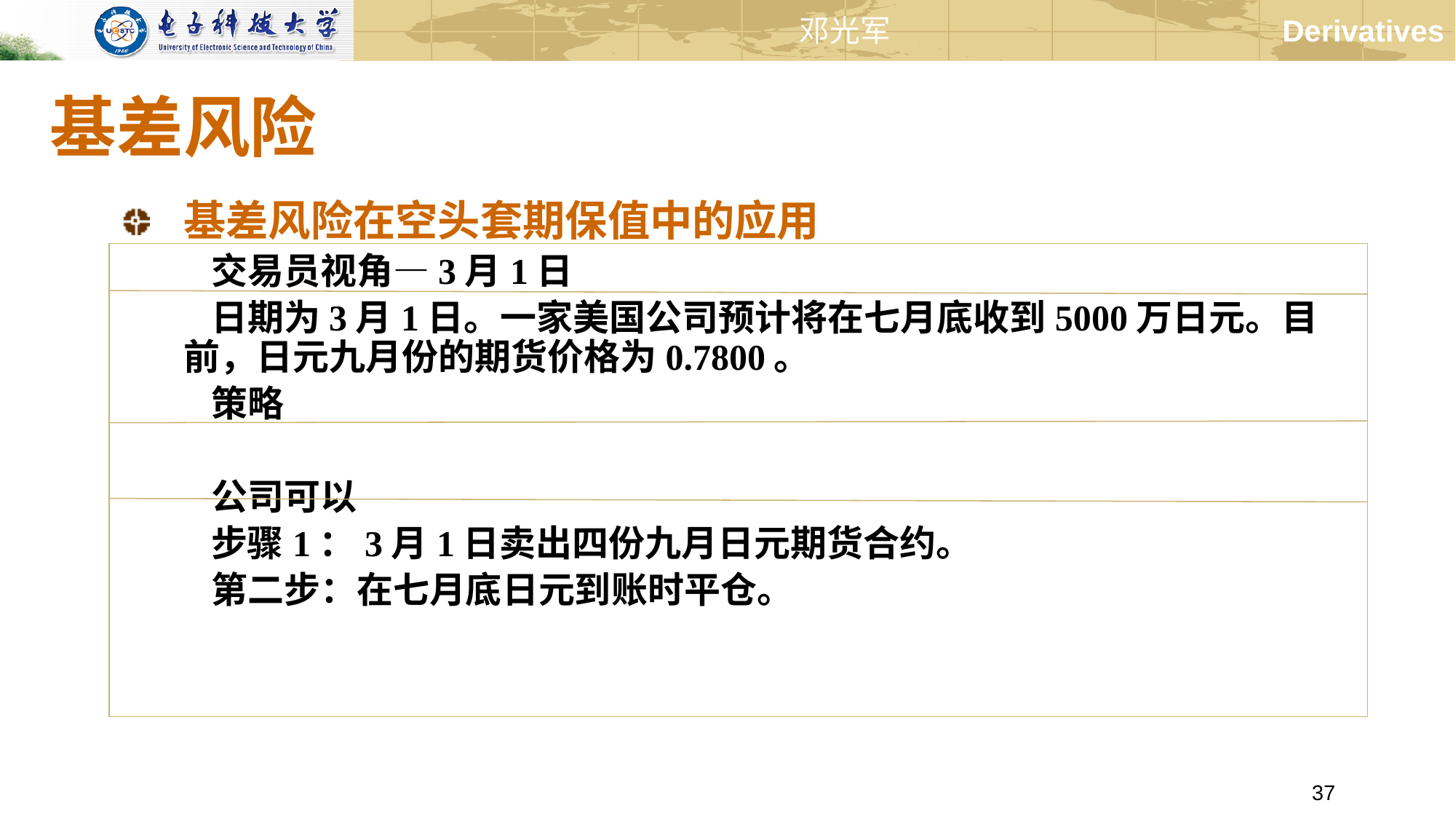

# 基差风险
基差风险在空头套期保值中的应用
交易员视角—3月1日
日期为3月1日。一家美国公司预计将在七月底收到5000万日元。目前，日元九月份的期货价格为0.7800。
策略

公司可以
步骤1：3月1日卖出四份九月日元期货合约。
第二步：在七月底日元到账时平仓。